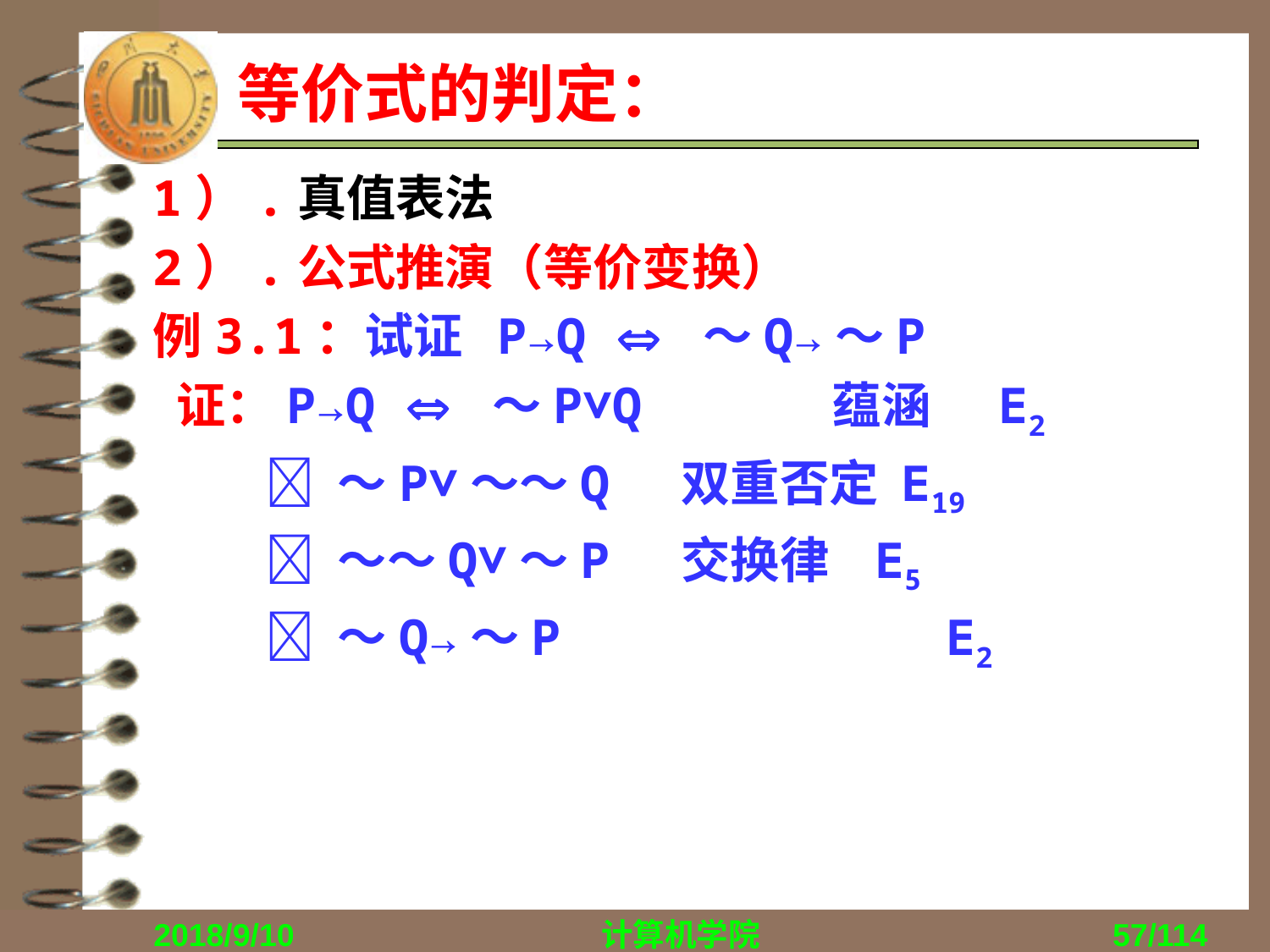

# 等价式的判定：
1）.真值表法
2）.公式推演（等价变换）
例3.1：试证  P→Q ⇔ ～Q→～P
 证：P→Q ⇔ ～P∨Q      蕴涵     E2
          ⇔ ～P∨～～Q  双重否定 E19
          ⇔ ～～Q∨～P  交换律   E5
          ⇔ ～Q→～P             E2

2018/9/10
计算机学院
57/114